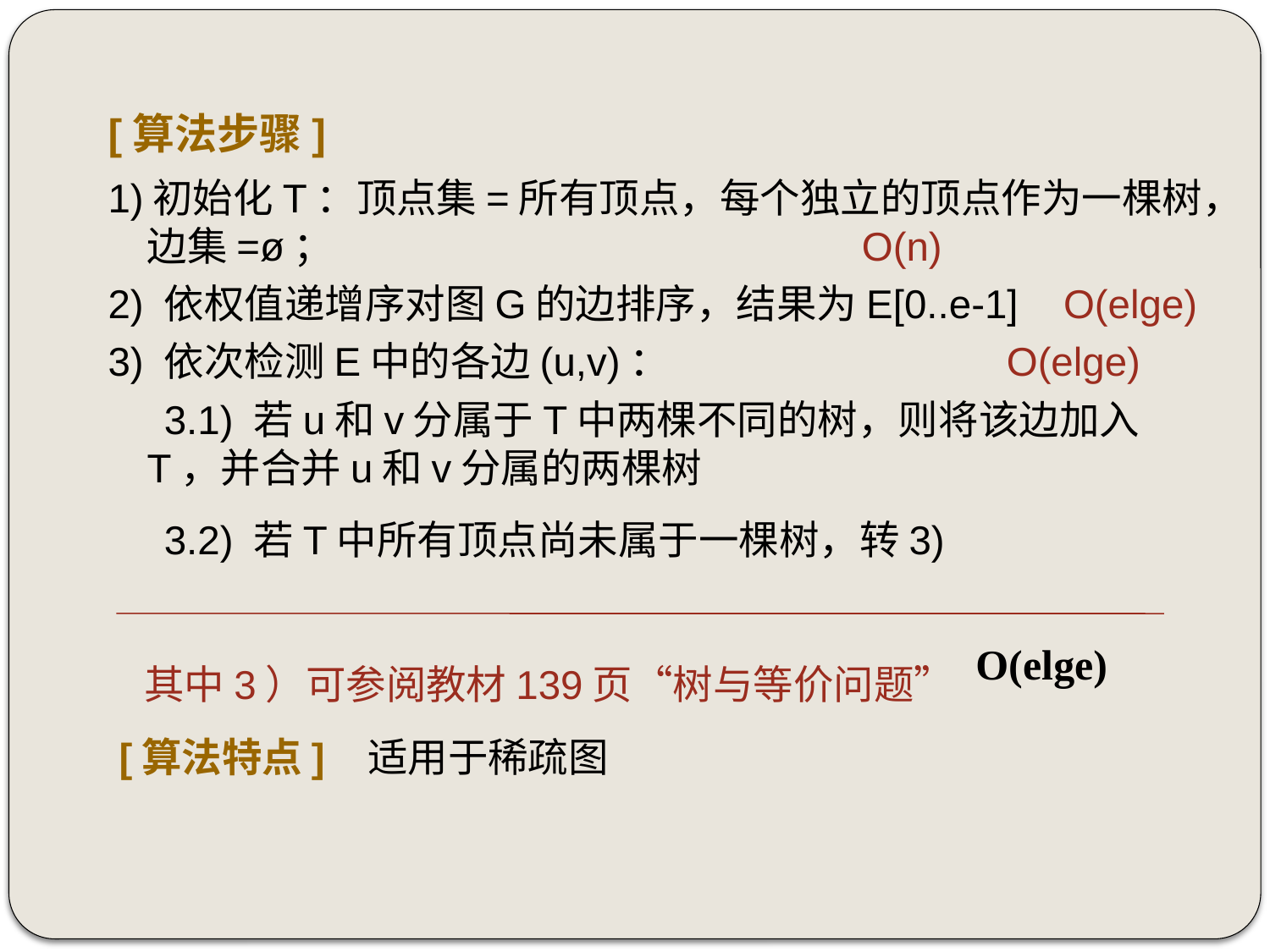

# [算法步骤]
1)初始化T：顶点集=所有顶点，每个独立的顶点作为一棵树，边集=ø；                                                         O(n)
2) 依权值递增序对图G的边排序，结果为E[0..e-1]    O(elge)
3) 依次检测E中的各边(u,v)：                                    O(elge)
     3.1) 若u和v分属于T中两棵不同的树，则将该边加入T，并合并u和v分属的两棵树
     3.2) 若T中所有顶点尚未属于一棵树，转3)

   其中3）可参阅教材139页“树与等价问题”
 [算法特点]   适用于稀疏图

O(elge)